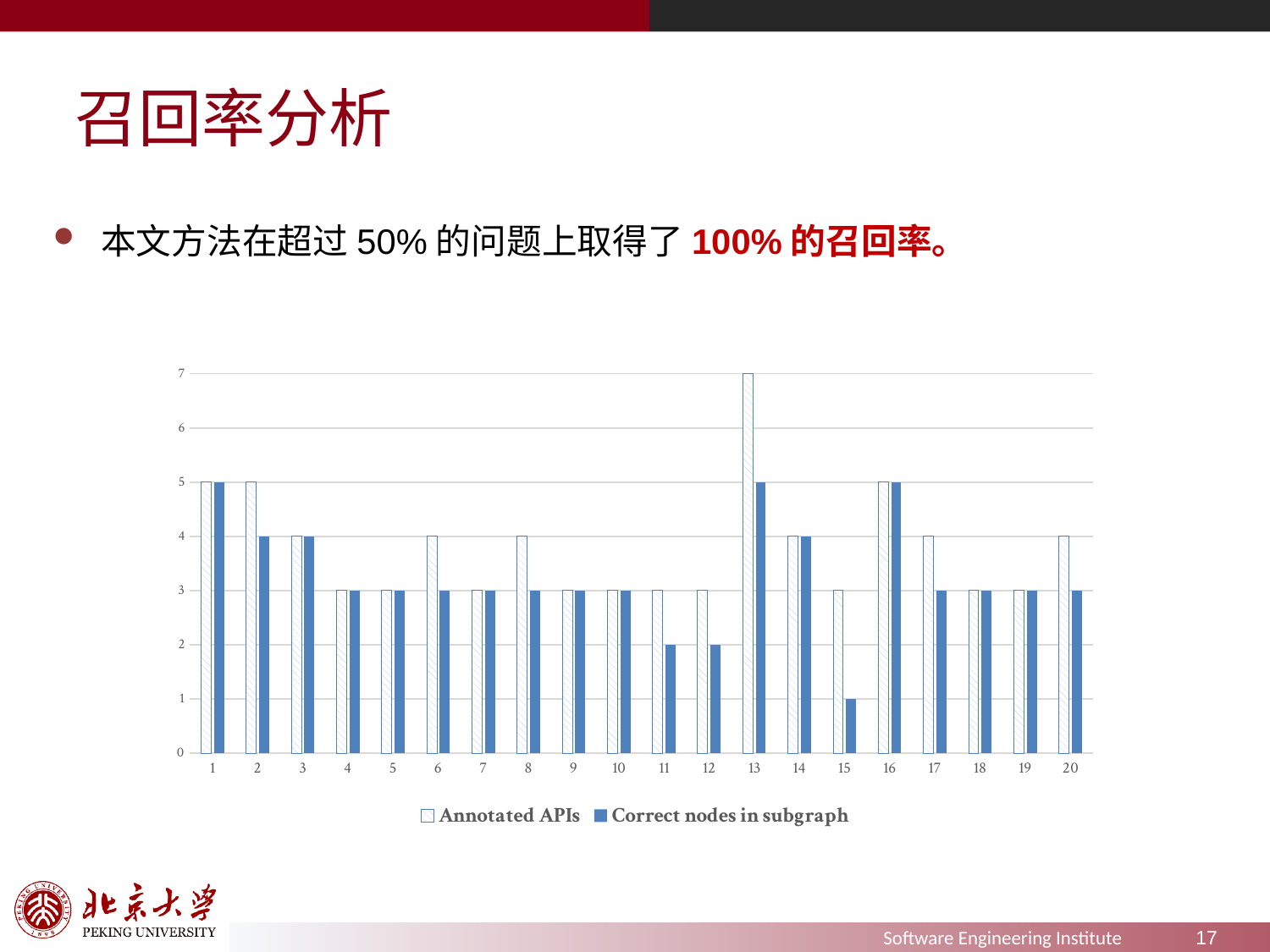

# 召回率分析
本文方法在超过50%的问题上取得了100%的召回率。

### Chart

| Category | Annotated APIs | Correct nodes in subgraph |
|---|---|---|
Software Engineering Institute
17